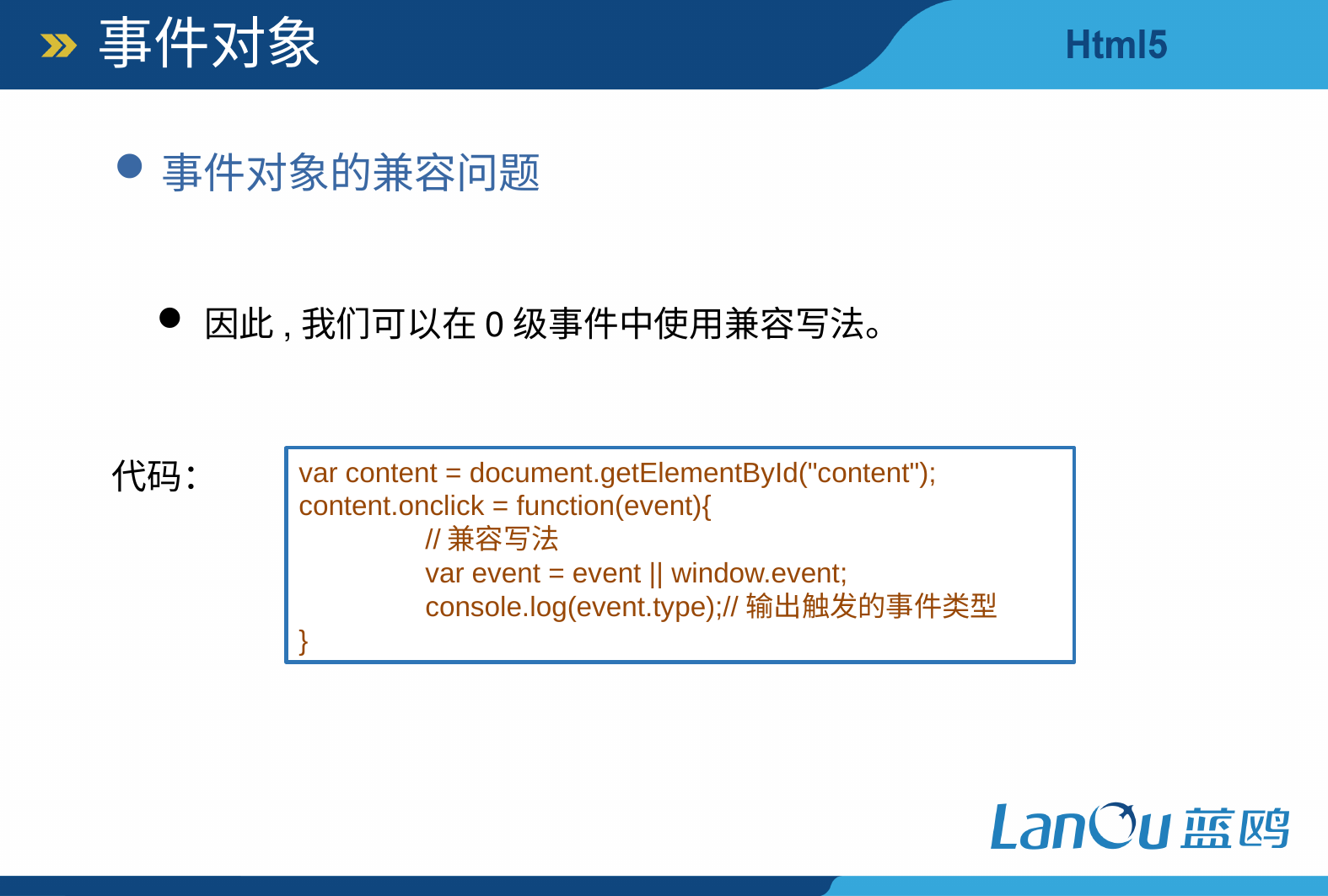

事件对象
事件对象的兼容问题
因此,我们可以在0级事件中使用兼容写法。
代码：
var content = document.getElementById("content");
content.onclick = function(event){
	//兼容写法
	var event = event || window.event;
	console.log(event.type);//输出触发的事件类型
}